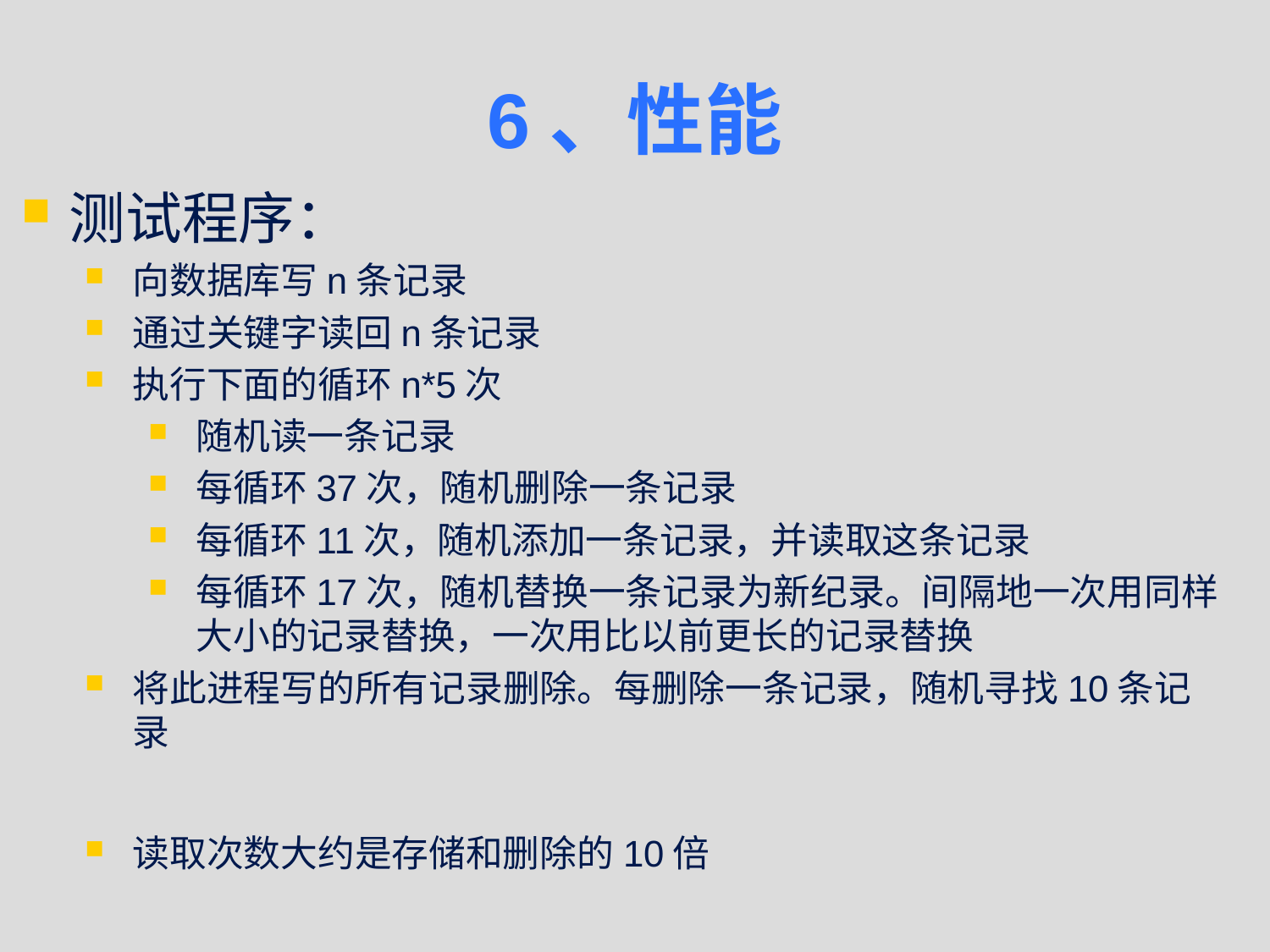

# 6、性能
测试程序：
向数据库写n条记录
通过关键字读回n条记录
执行下面的循环n*5次
随机读一条记录
每循环37次，随机删除一条记录
每循环11次，随机添加一条记录，并读取这条记录
每循环17次，随机替换一条记录为新纪录。间隔地一次用同样大小的记录替换，一次用比以前更长的记录替换
将此进程写的所有记录删除。每删除一条记录，随机寻找10条记录

读取次数大约是存储和删除的10倍